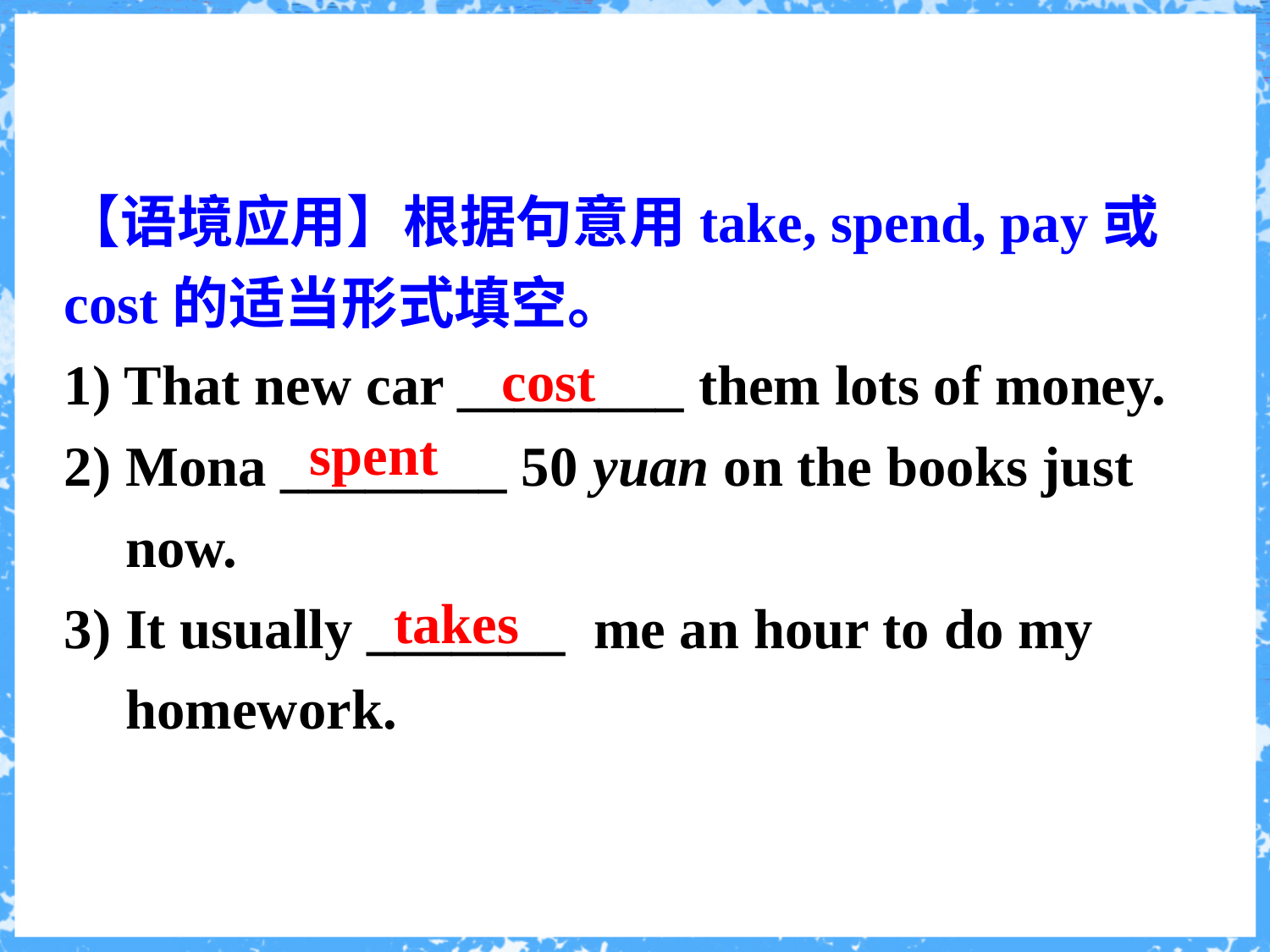

【语境应用】根据句意用take, spend, pay或
cost的适当形式填空。
1) That new car ________ them lots of money.
2) Mona ________ 50 yuan on the books just now.
3) It usually _______  me an hour to do my homework.
cost
spent
takes